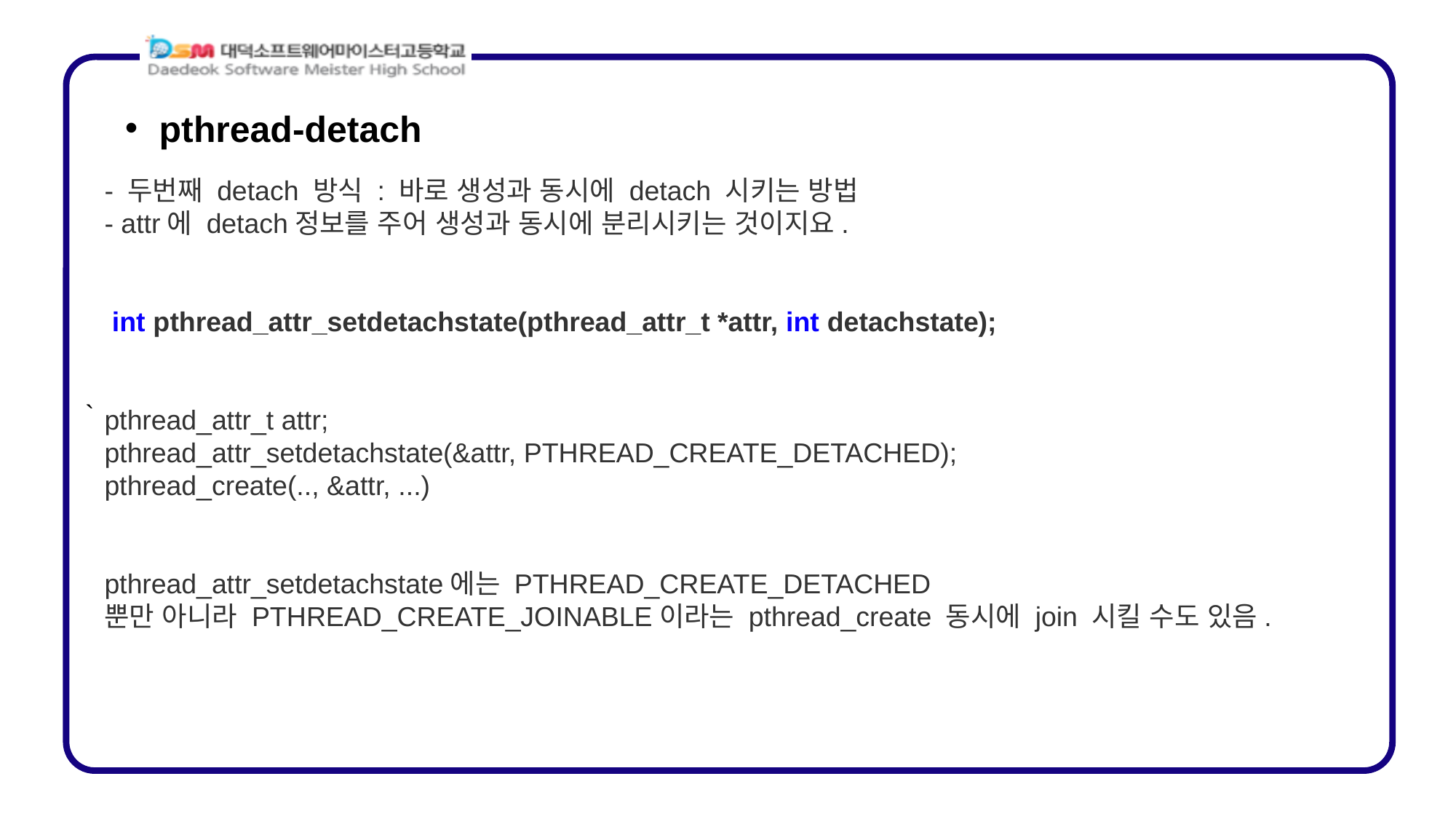

pthread-detach
- 두번째 detach 방식 : 바로 생성과 동시에 detach 시키는 방법
- attr에 detach정보를 주어 생성과 동시에 분리시키는 것이지요.

 int pthread_attr_setdetachstate(pthread_attr_t *attr, int detachstate);

pthread_attr_t attr;
pthread_attr_setdetachstate(&attr, PTHREAD_CREATE_DETACHED);
pthread_create(.., &attr, ...)

pthread_attr_setdetachstate에는 PTHREAD_CREATE_DETACHED
뿐만 아니라 PTHREAD_CREATE_JOINABLE이라는 pthread_create 동시에 join 시킬 수도 있음.